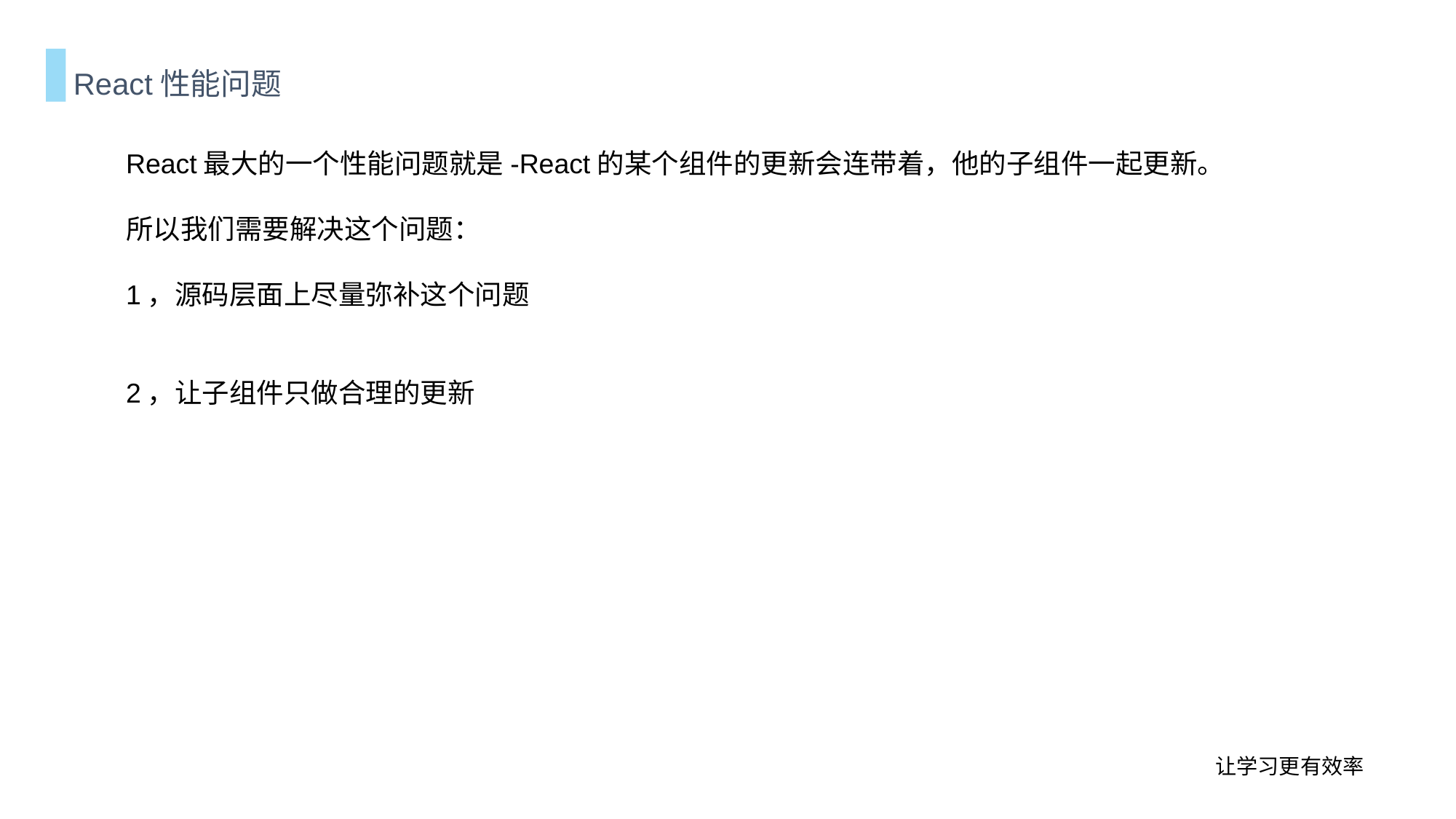

React性能问题

React最大的一个性能问题就是-React的某个组件的更新会连带着，他的子组件一起更新。

所以我们需要解决这个问题：

1，源码层面上尽量弥补这个问题

2，让子组件只做合理的更新